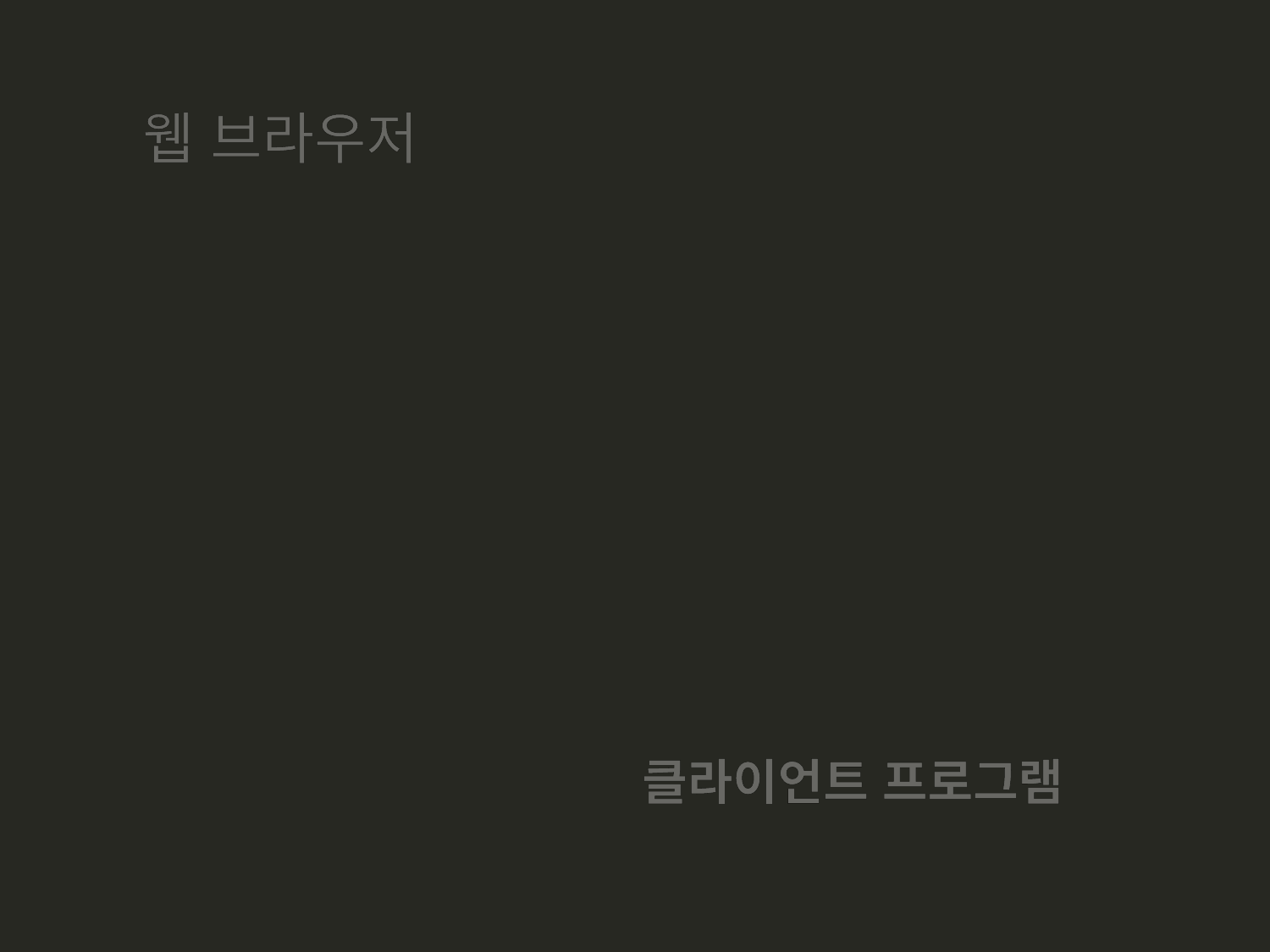

웹 브라우저
웹페이지를 보여주는 클라이언트 프로그램
서버에서 받은 정보를 브라우저를 통해 시각화